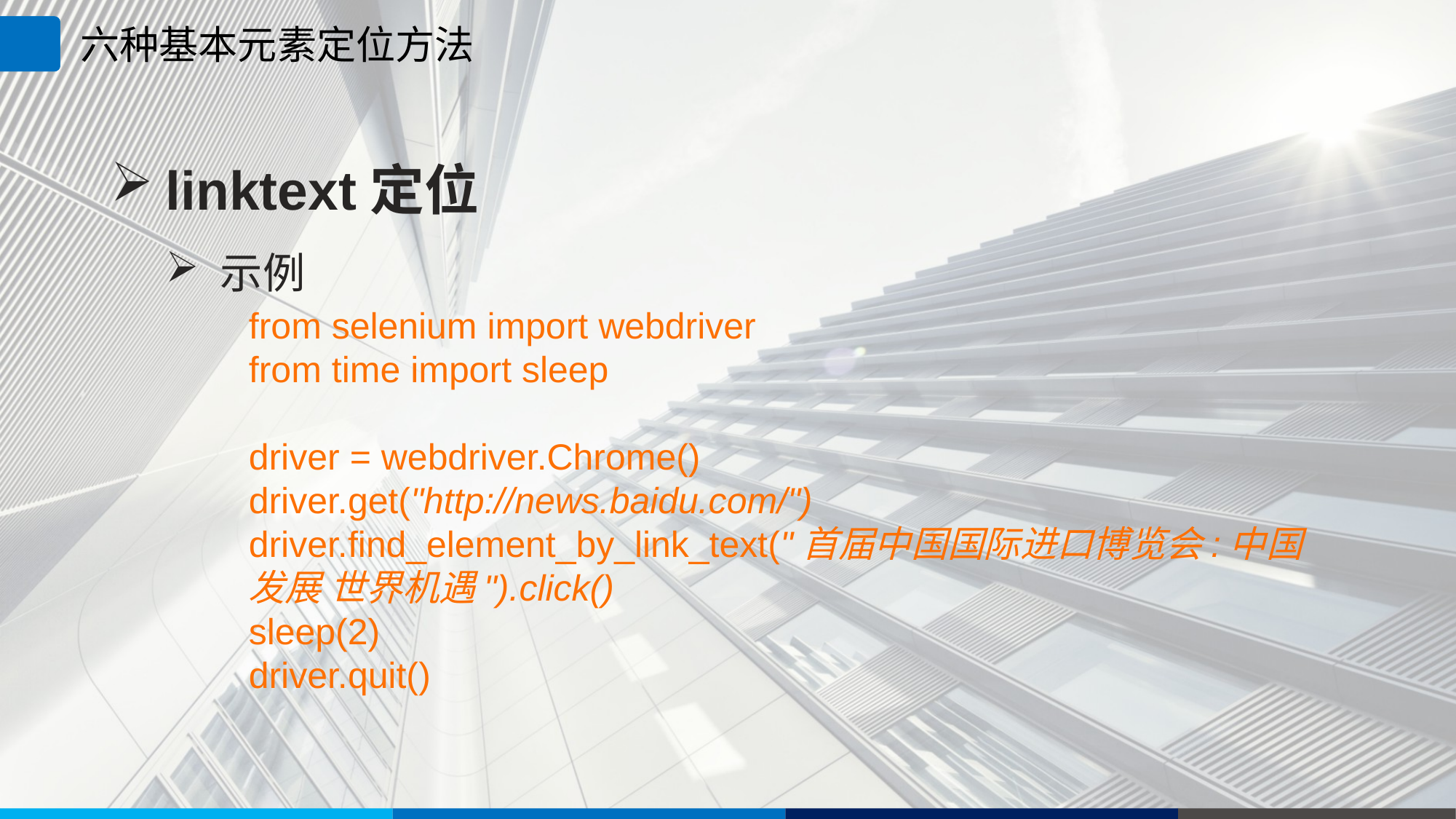

六种基本元素定位方法

linktext定位
示例
from selenium import webdriver
from time import sleep

driver = webdriver.Chrome()
driver.get("http://news.baidu.com/")
driver.find_element_by_link_text("首届中国国际进口博览会:中国发展 世界机遇").click()
sleep(2)
driver.quit()